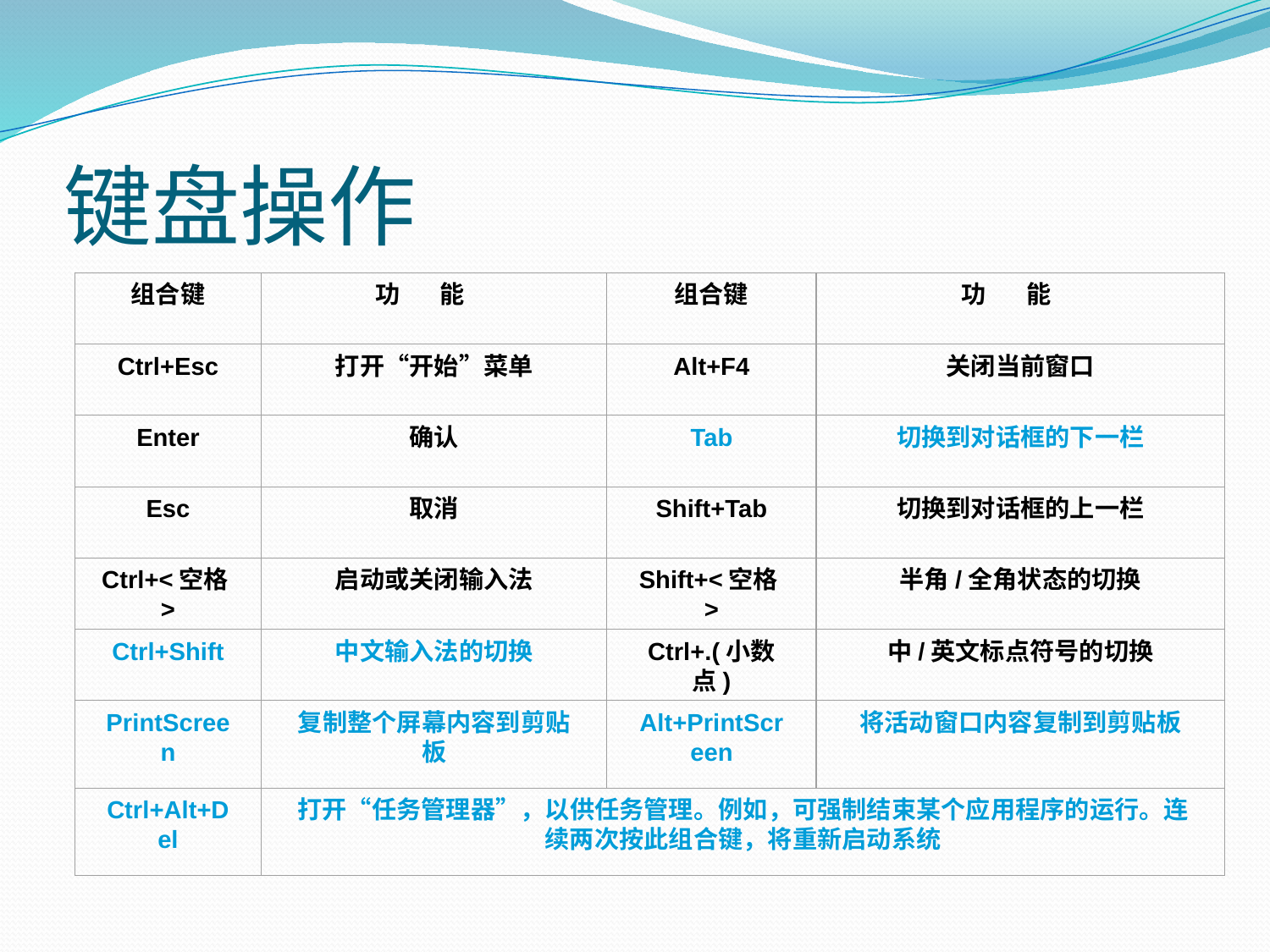

# 键盘操作

组合键

功       能

组合键

功       能

Ctrl+Esc

打开“开始”菜单

Alt+F4

关闭当前窗口

Enter

确认

Tab

切换到对话框的下一栏

Esc

取消

Shift+Tab

切换到对话框的上一栏

Ctrl+<空格>

启动或关闭输入法

Shift+<空格>

半角/全角状态的切换

Ctrl+Shift

中文输入法的切换

Ctrl+.(小数点)

中/英文标点符号的切换

PrintScreen

复制整个屏幕内容到剪贴板

Alt+PrintScreen

将活动窗口内容复制到剪贴板

Ctrl+Alt+Del

打开“任务管理器”，以供任务管理。例如，可强制结束某个应用程序的运行。连续两次按此组合键，将重新启动系统